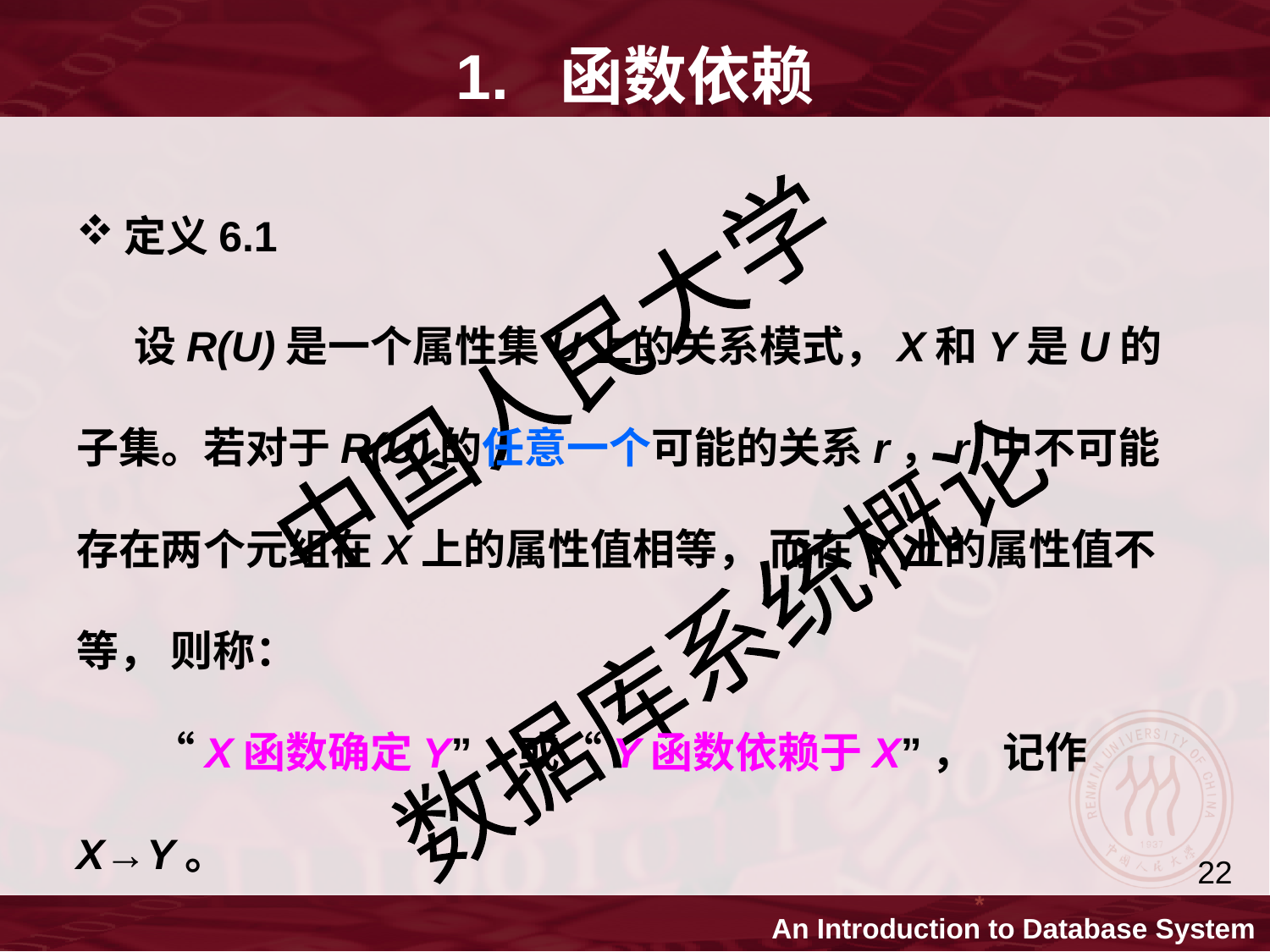

1.  函数依赖
定义6.1
     设R(U)是一个属性集U上的关系模式，X和Y是U的子集。若对于R(U)的任意一个可能的关系r，r 中不可能存在两个元组在X上的属性值相等， 而在Y上的属性值不等， 则称：
        “X函数确定Y”   或“Y函数依赖于X”，   记作X→Y。

*